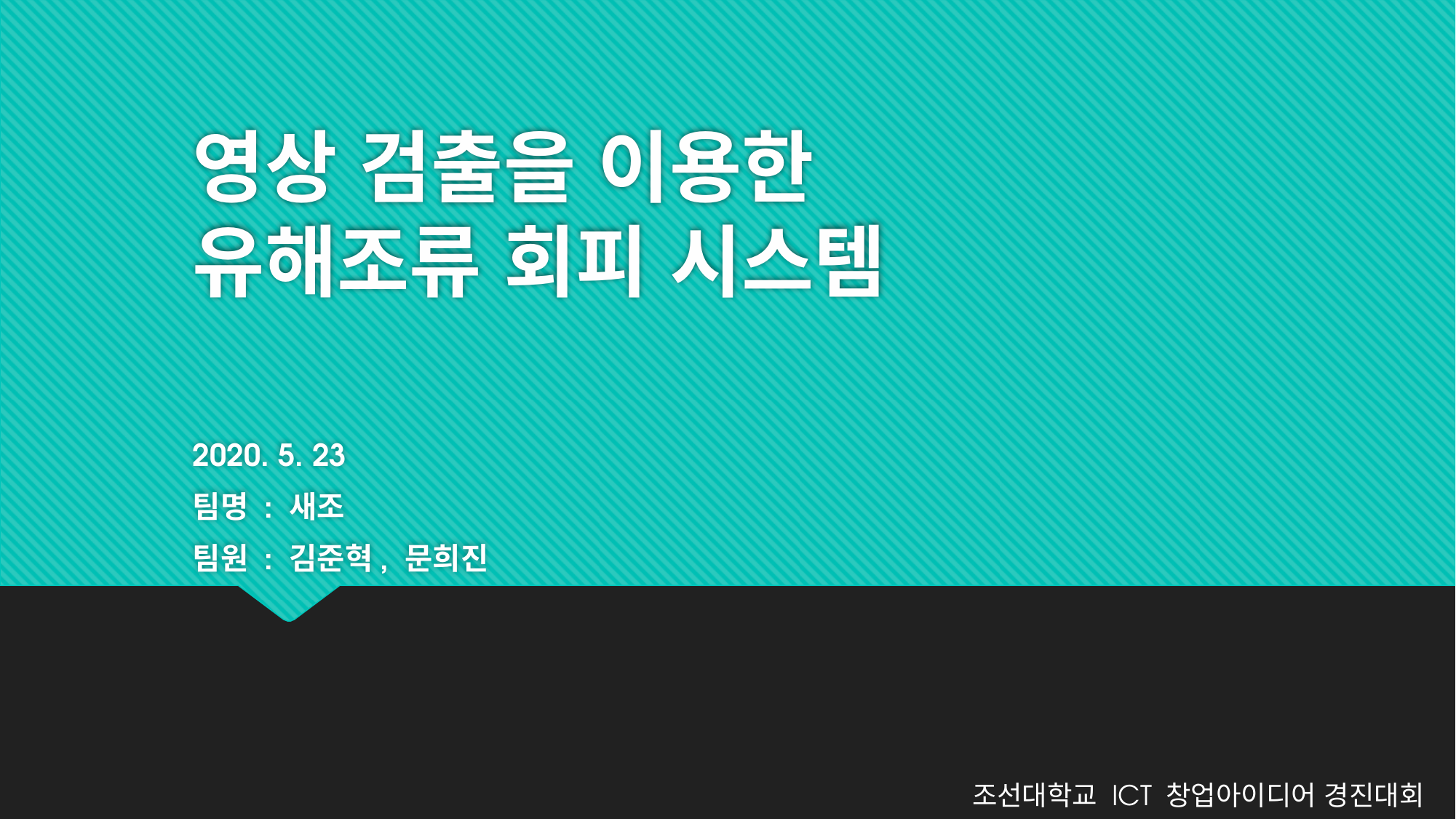

# 영상 검출을 이용한 유해조류 회피 시스템
2020. 5. 23
팀명 : 새조
팀원 : 김준혁, 문희진
조선대학교 ICT 창업아이디어 경진대회